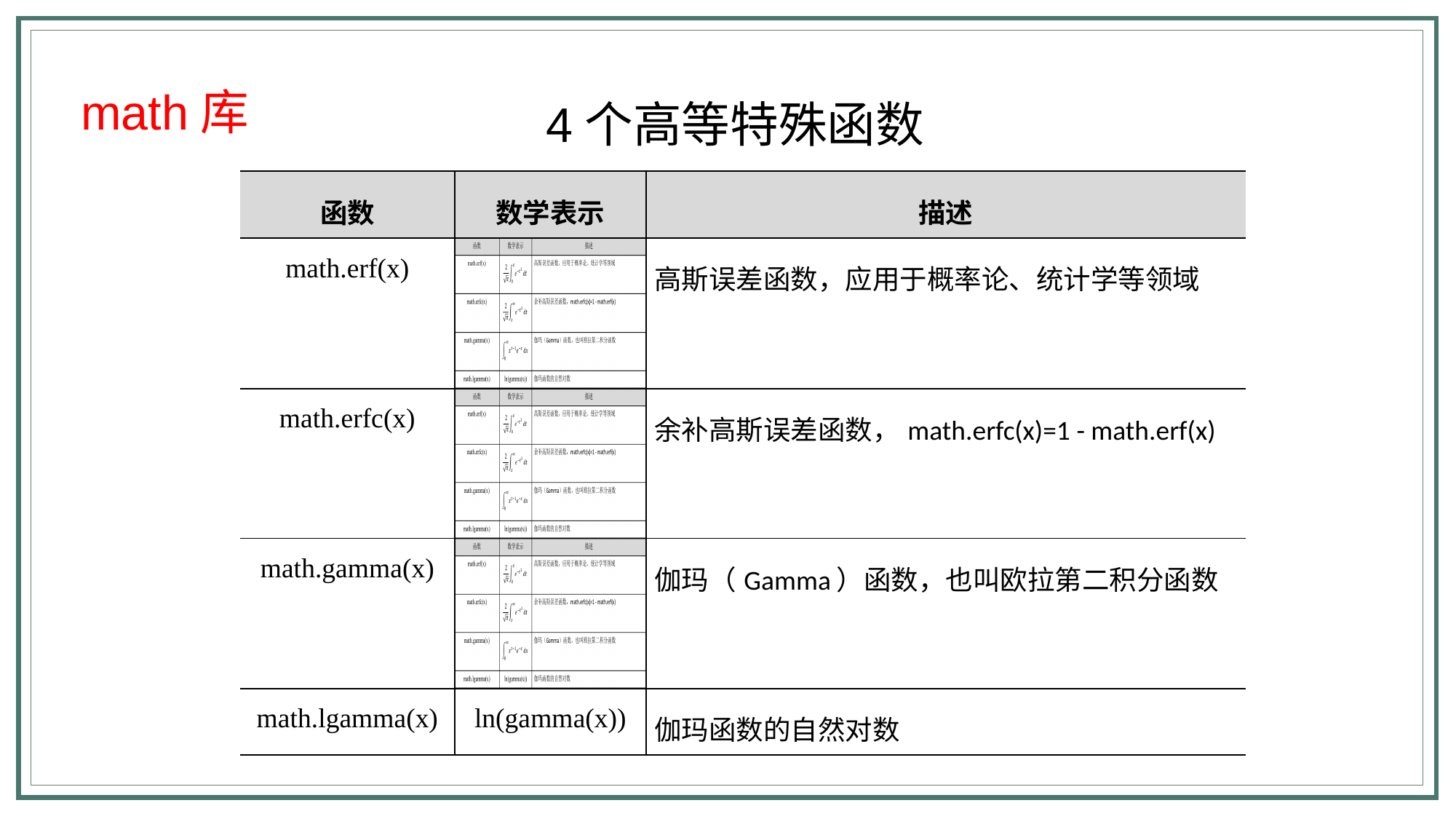

math库

4个高等特殊函数

| 函数 | 数学表示 | 描述 |
| --- | --- | --- |
| math.erf(x) |  | 高斯误差函数，应用于概率论、统计学等领域 |
| math.erfc(x) |  | 余补高斯误差函数，math.erfc(x)=1 - math.erf(x) |
| math.gamma(x) |  | 伽玛（Gamma）函数，也叫欧拉第二积分函数 |
| math.lgamma(x) | ln(gamma(x)) | 伽玛函数的自然对数 |